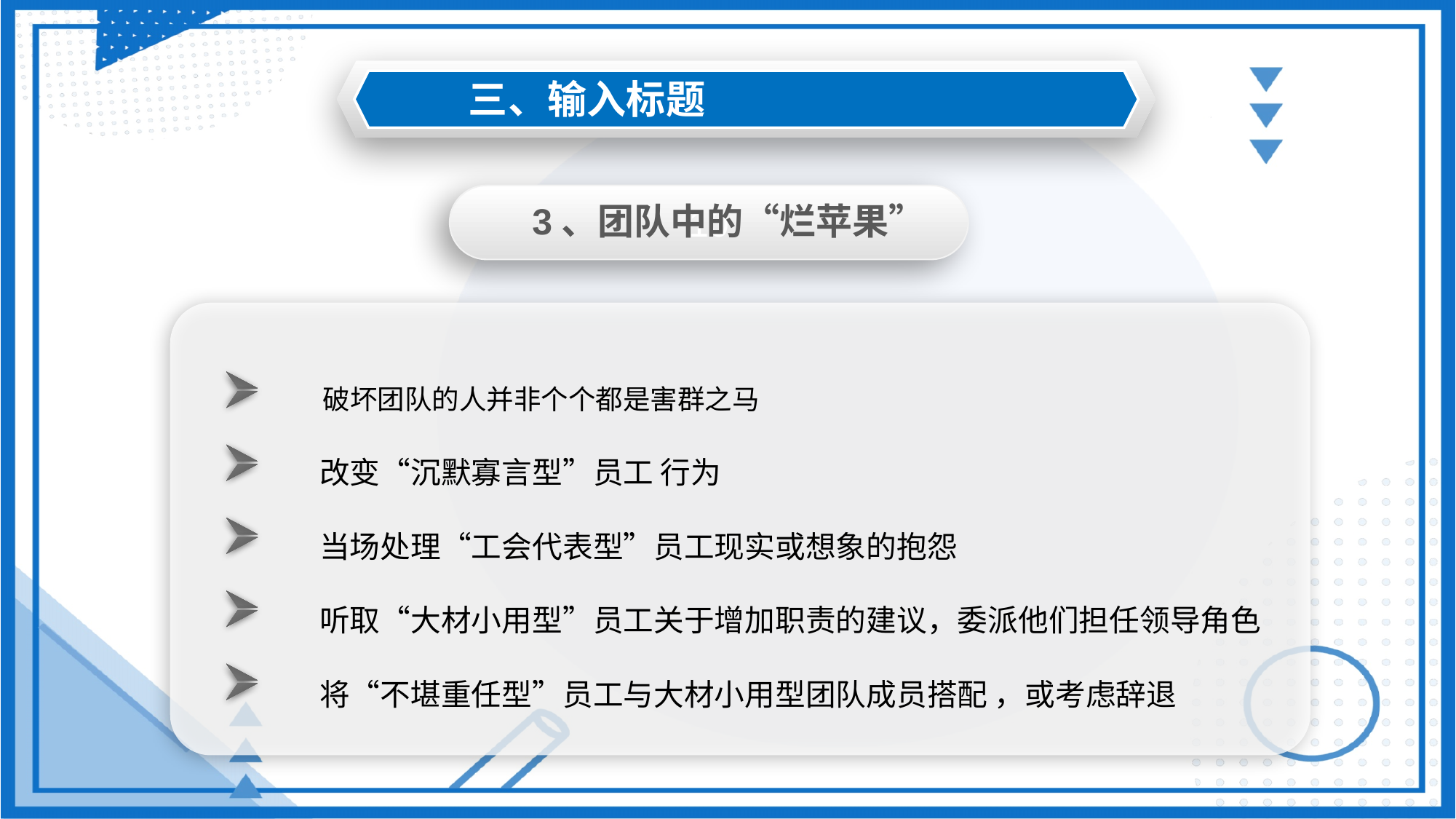

三、输入标题
10
3、团队中的“烂苹果”

破坏团队的人并非个个都是害群之马

改变“沉默寡言型”员工 行为

当场处理“工会代表型”员工现实或想象的抱怨

听取“大材小用型”员工关于增加职责的建议，委派他们担任领导角色

将“不堪重任型”员工与大材小用型团队成员搭配 ，或考虑辞退